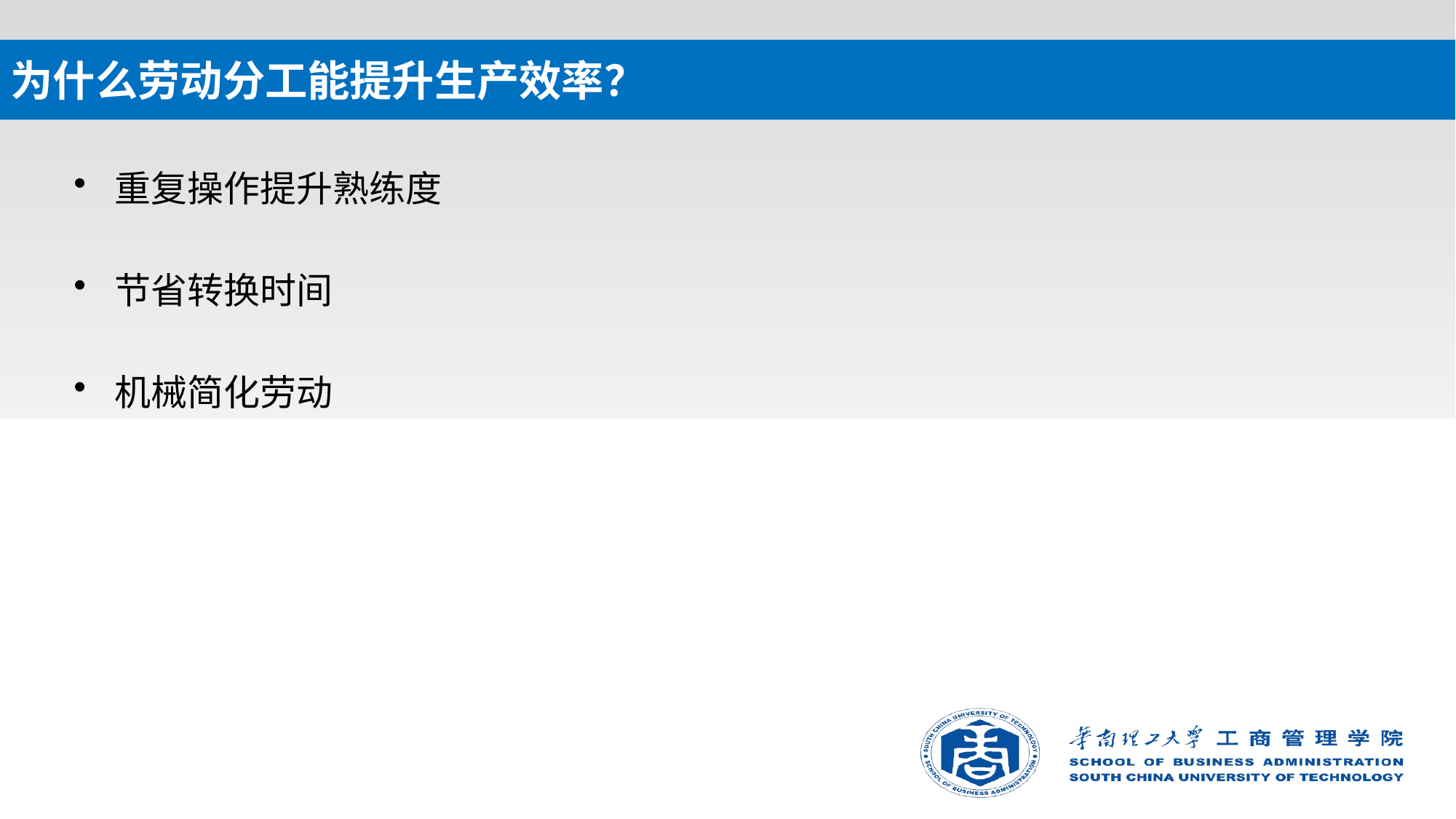

# 为什么劳动分工能提升生产效率？
重复操作提升熟练度

节省转换时间

机械简化劳动